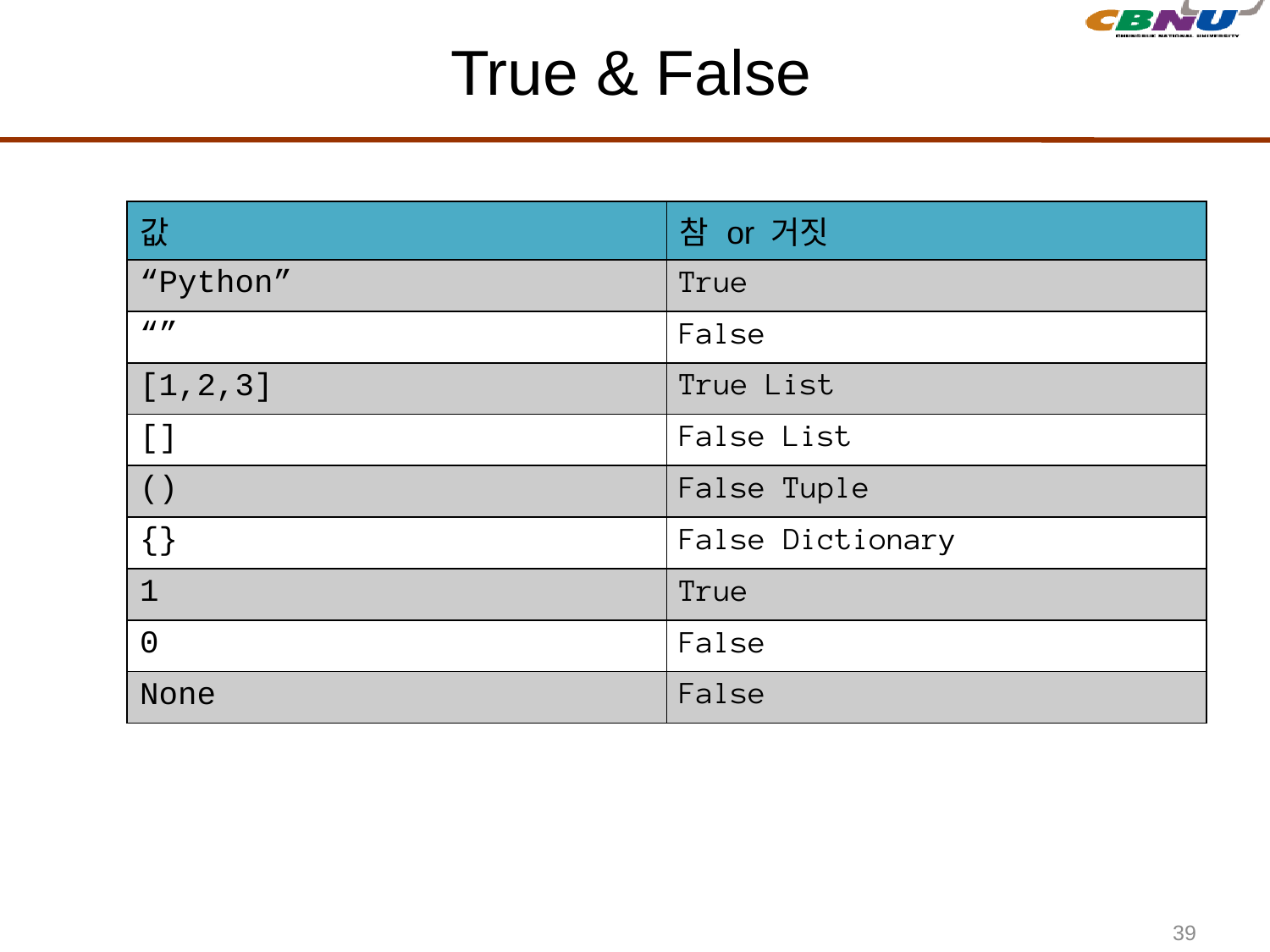

# True & False
| 값 | 참 or 거짓 |
| --- | --- |
| “Python” | True |
| “” | False |
| [1,2,3] | True List |
| [] | False List |
| () | False Tuple |
| {} | False Dictionary |
| 1 | True |
| 0 | False |
| None | False |
39